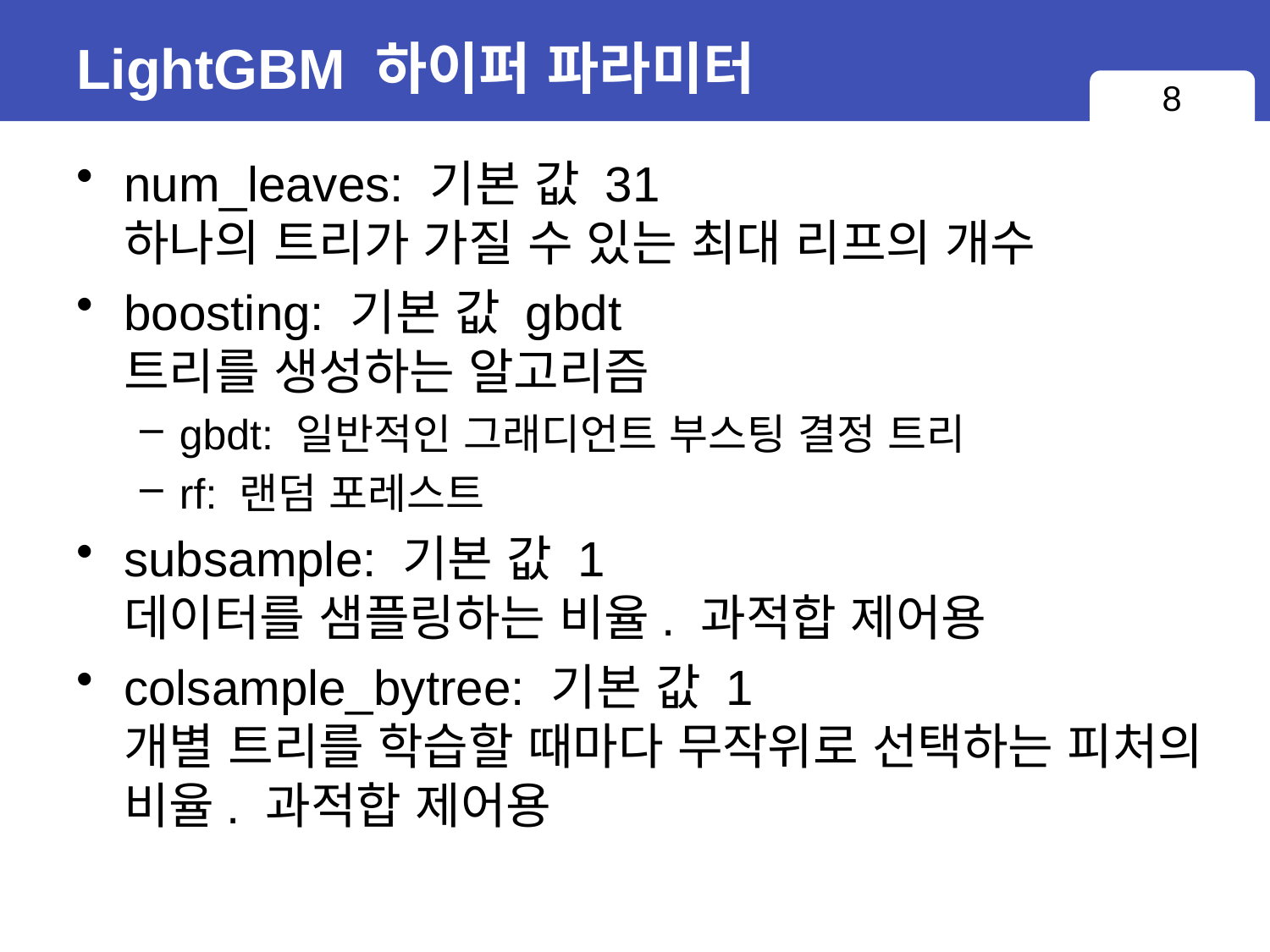

# LightGBM 하이퍼 파라미터
8
num_leaves: 기본 값 31
하나의 트리가 가질 수 있는 최대 리프의 개수
boosting: 기본 값 gbdt
트리를 생성하는 알고리즘
gbdt: 일반적인 그래디언트 부스팅 결정 트리
rf: 랜덤 포레스트
subsample: 기본 값 1
데이터를 샘플링하는 비율. 과적합 제어용
colsample_bytree: 기본 값 1
개별 트리를 학습할 때마다 무작위로 선택하는 피처의 비율. 과적합 제어용